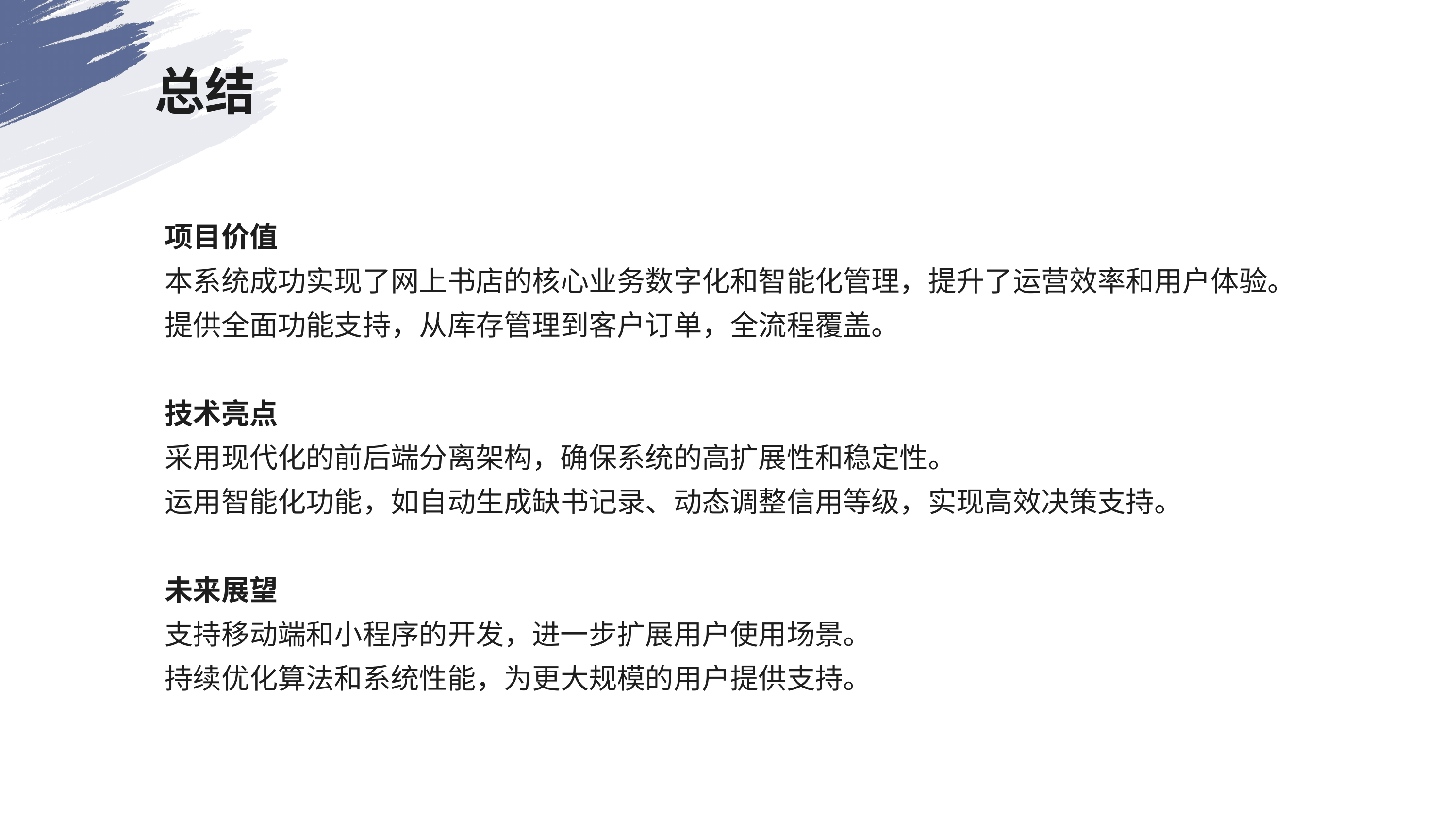

总结
项目价值
本系统成功实现了网上书店的核心业务数字化和智能化管理，提升了运营效率和用户体验。
提供全面功能支持，从库存管理到客户订单，全流程覆盖。

技术亮点
采用现代化的前后端分离架构，确保系统的高扩展性和稳定性。
运用智能化功能，如自动生成缺书记录、动态调整信用等级，实现高效决策支持。

未来展望
支持移动端和小程序的开发，进一步扩展用户使用场景。
持续优化算法和系统性能，为更大规模的用户提供支持。